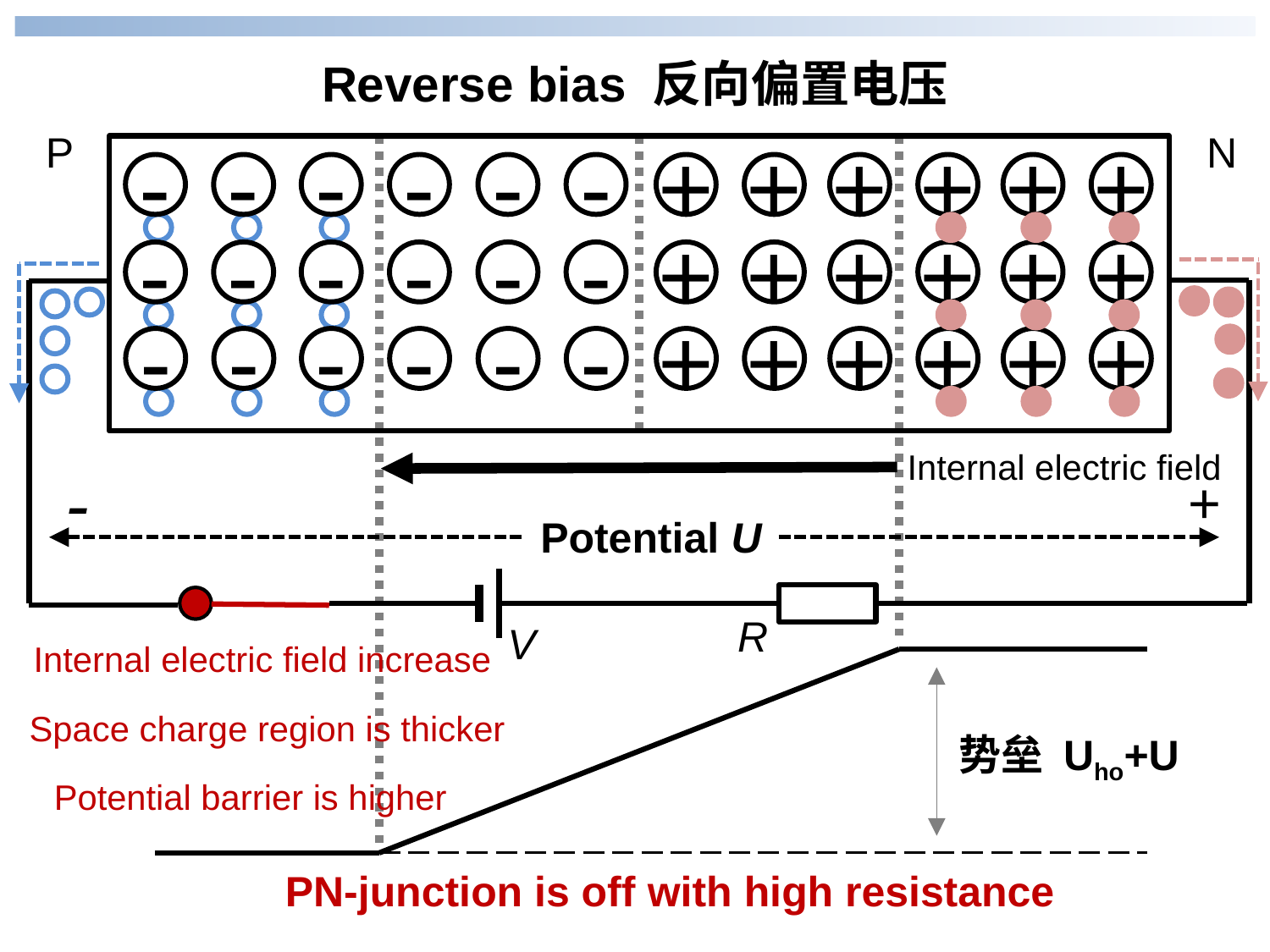

Reverse bias 反向偏置电压
P
N

-
-
-
-
-
-
-
-
-
-
-
-
-
-
-
-
-
-
+
+
+
+
+
+
+
+
+
+
+
+
+
+
+
+
+
+

R
V

Internal electric field
-
+
Potential U

Internal electric field increase
势垒 Uho+U
Space charge region is thicker
Potential barrier is higher
PN-junction is off with high resistance